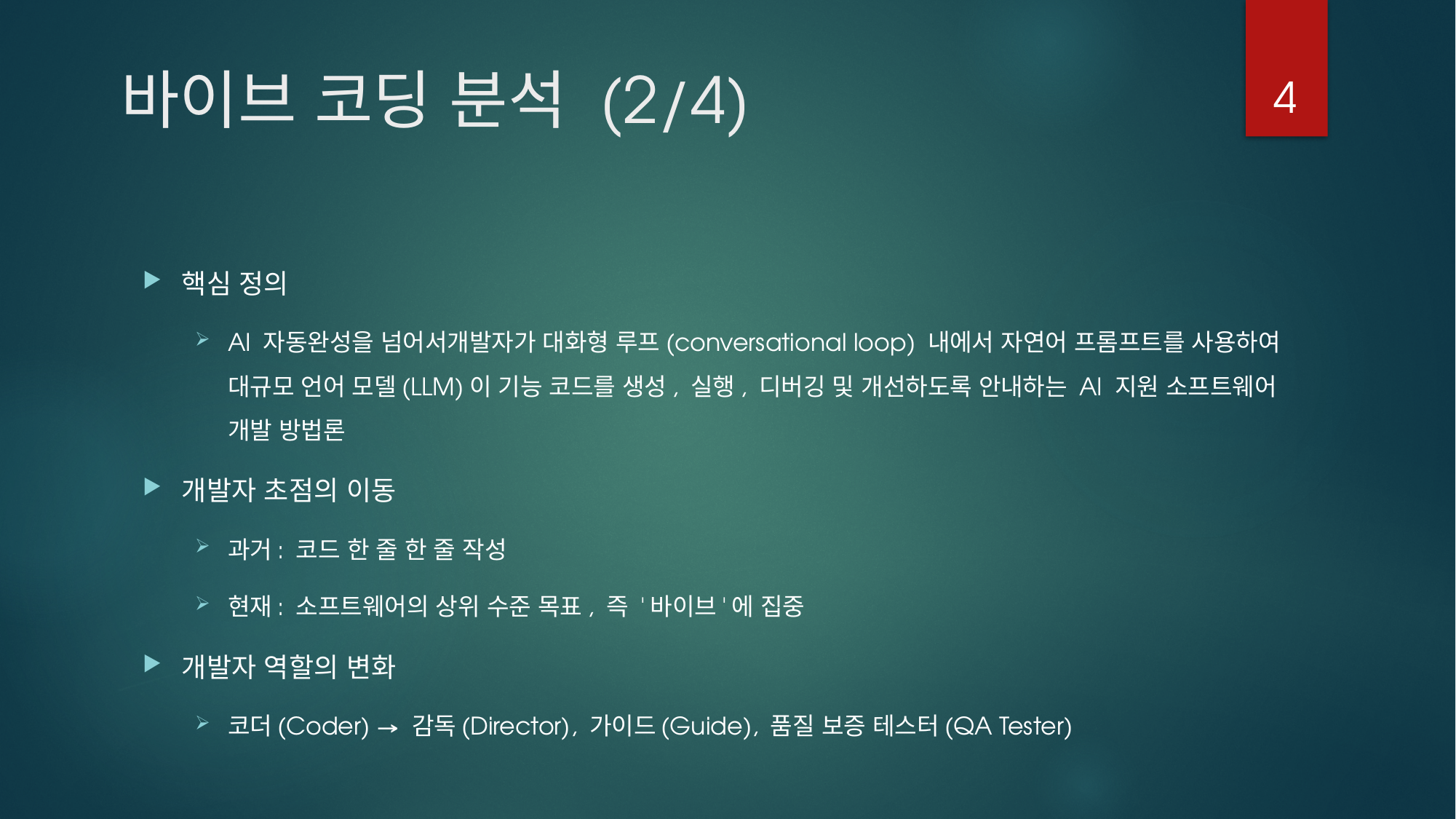

4
# 바이브 코딩 분석 (2/4)
핵심 정의
AI 자동완성을 넘어서개발자가 대화형 루프(conversational loop) 내에서 자연어 프롬프트를 사용하여 대규모 언어 모델(LLM)이 기능 코드를 생성, 실행, 디버깅 및 개선하도록 안내하는 AI 지원 소프트웨어 개발 방법론
개발자 초점의 이동
과거: 코드 한 줄 한 줄 작성
현재: 소프트웨어의 상위 수준 목표, 즉 '바이브'에 집중
개발자 역할의 변화
코더(Coder) → 감독(Director), 가이드(Guide), 품질 보증 테스터(QA Tester)